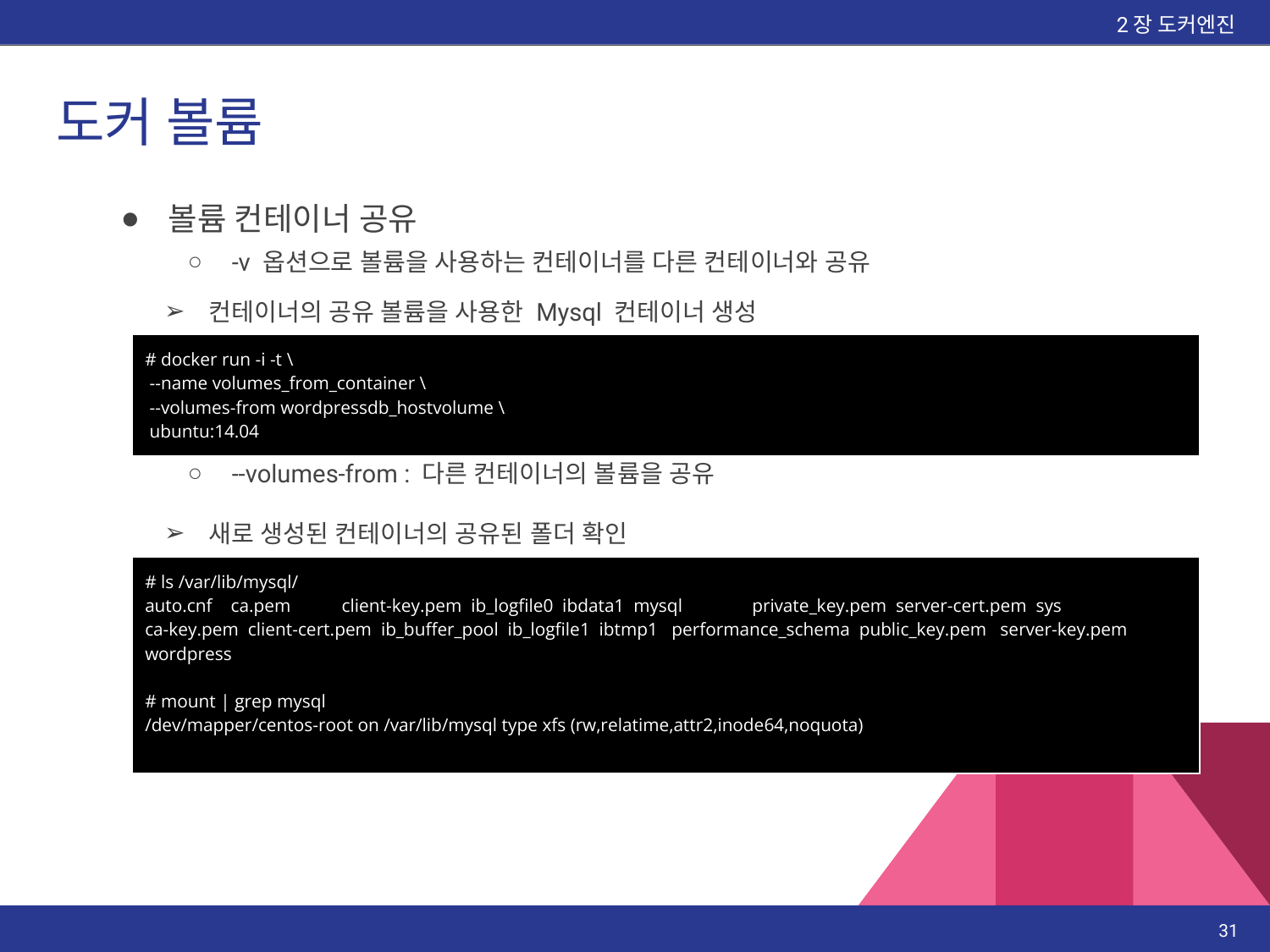

2장 도커엔진
# 도커 볼륨
볼륨 컨테이너 공유
-v 옵션으로 볼륨을 사용하는 컨테이너를 다른 컨테이너와 공유
컨테이너의 공유 볼륨을 사용한 Mysql 컨테이너 생성

| # docker run -i -t \ --name volumes\_from\_container \ --volumes-from wordpressdb\_hostvolume \ ubuntu:14.04 |
| --- |
--volumes-from : 다른 컨테이너의 볼륨을 공유
새로 생성된 컨테이너의 공유된 폴더 확인

| # ls /var/lib/mysql/ auto.cnf ca.pem client-key.pem ib\_logfile0 ibdata1 mysql private\_key.pem server-cert.pem sys ca-key.pem client-cert.pem ib\_buffer\_pool ib\_logfile1 ibtmp1 performance\_schema public\_key.pem server-key.pem wordpress # mount | grep mysql /dev/mapper/centos-root on /var/lib/mysql type xfs (rw,relatime,attr2,inode64,noquota) |
| --- |
31